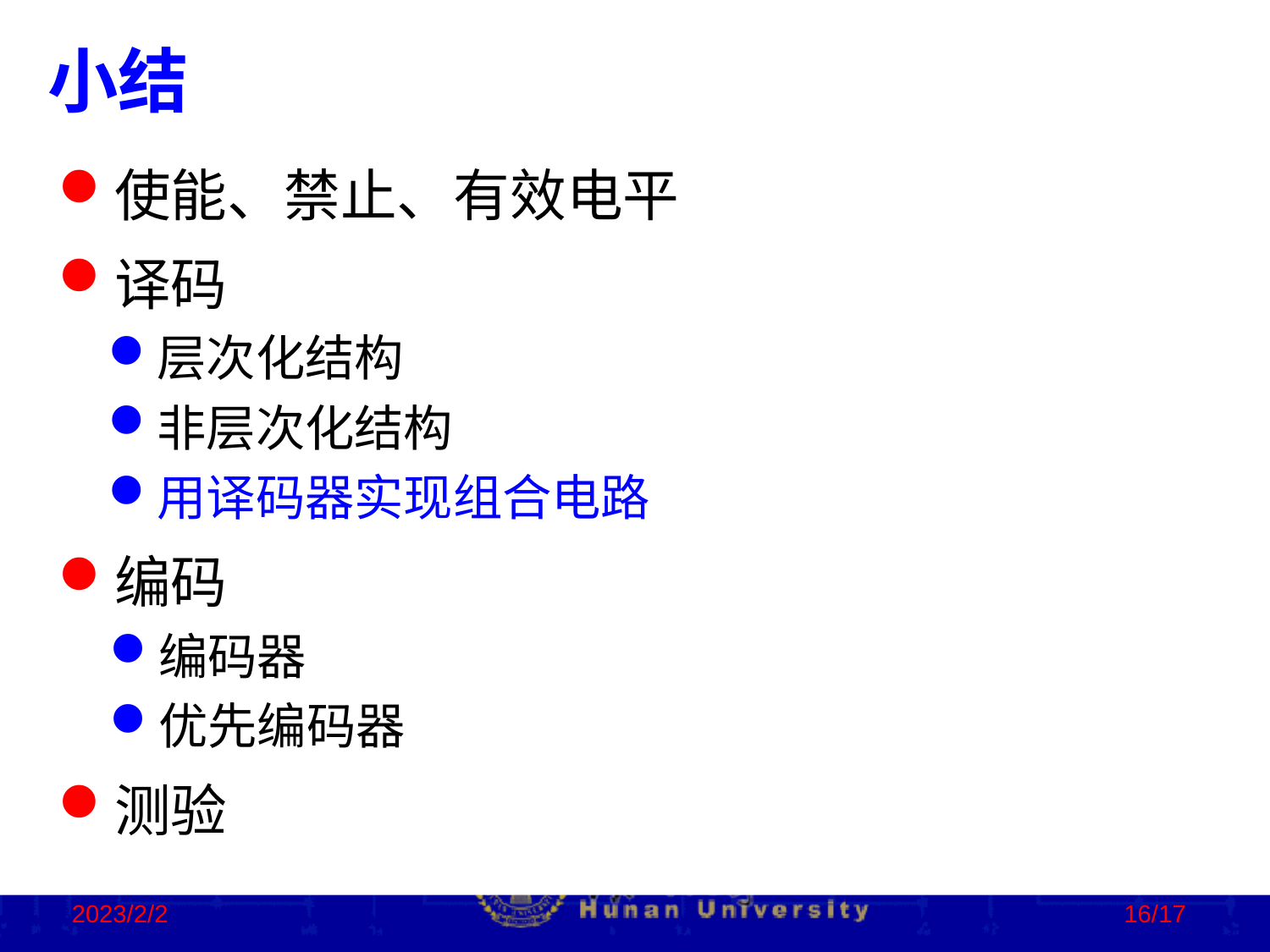

小结
使能、禁止、有效电平
译码
层次化结构
非层次化结构
用译码器实现组合电路
编码
编码器
优先编码器

测验
2023/2/2
16/17